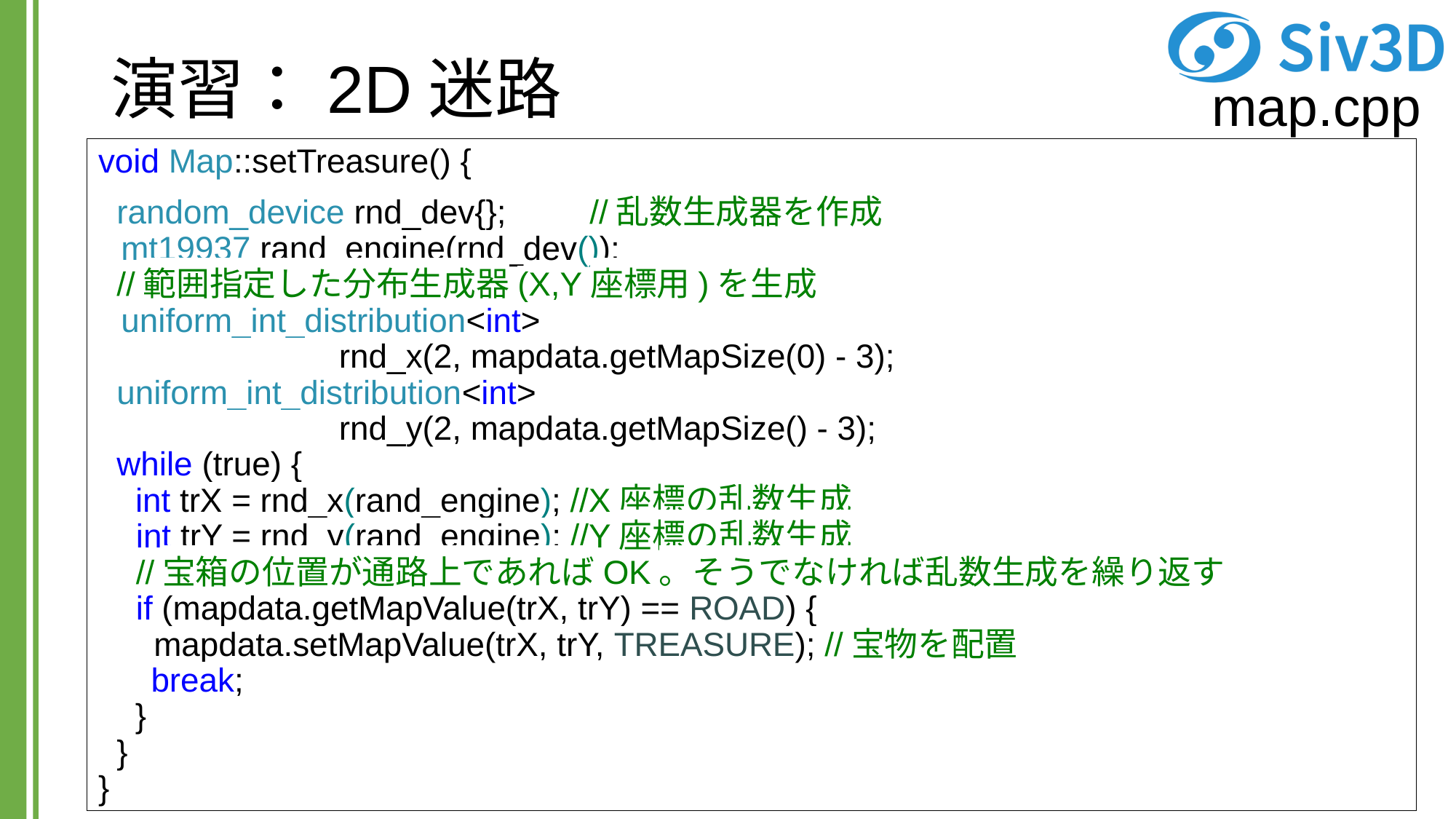

# 演習：2D迷路
map.cpp
void Map::setTreasure() {
  random_device rnd_dev{};         //乱数生成器を作成
  mt19937 rand_engine(rnd_dev());
  //範囲指定した分布生成器(X,Y座標用)を生成
  uniform_int_distribution<int>
                          rnd_x(2, mapdata.getMapSize(0) - 3);
  uniform_int_distribution<int>
                          rnd_y(2, mapdata.getMapSize() - 3);
  while (true) {
    int trX = rnd_x(rand_engine); //X座標の乱数生成
    int trY = rnd_y(rand_engine); //Y座標の乱数生成
    //宝箱の位置が通路上であればOK。そうでなければ乱数生成を繰り返す
    if (mapdata.getMapValue(trX, trY) == ROAD) {
      mapdata.setMapValue(trX, trY, TREASURE); //宝物を配置
      break;
    }
  }
}